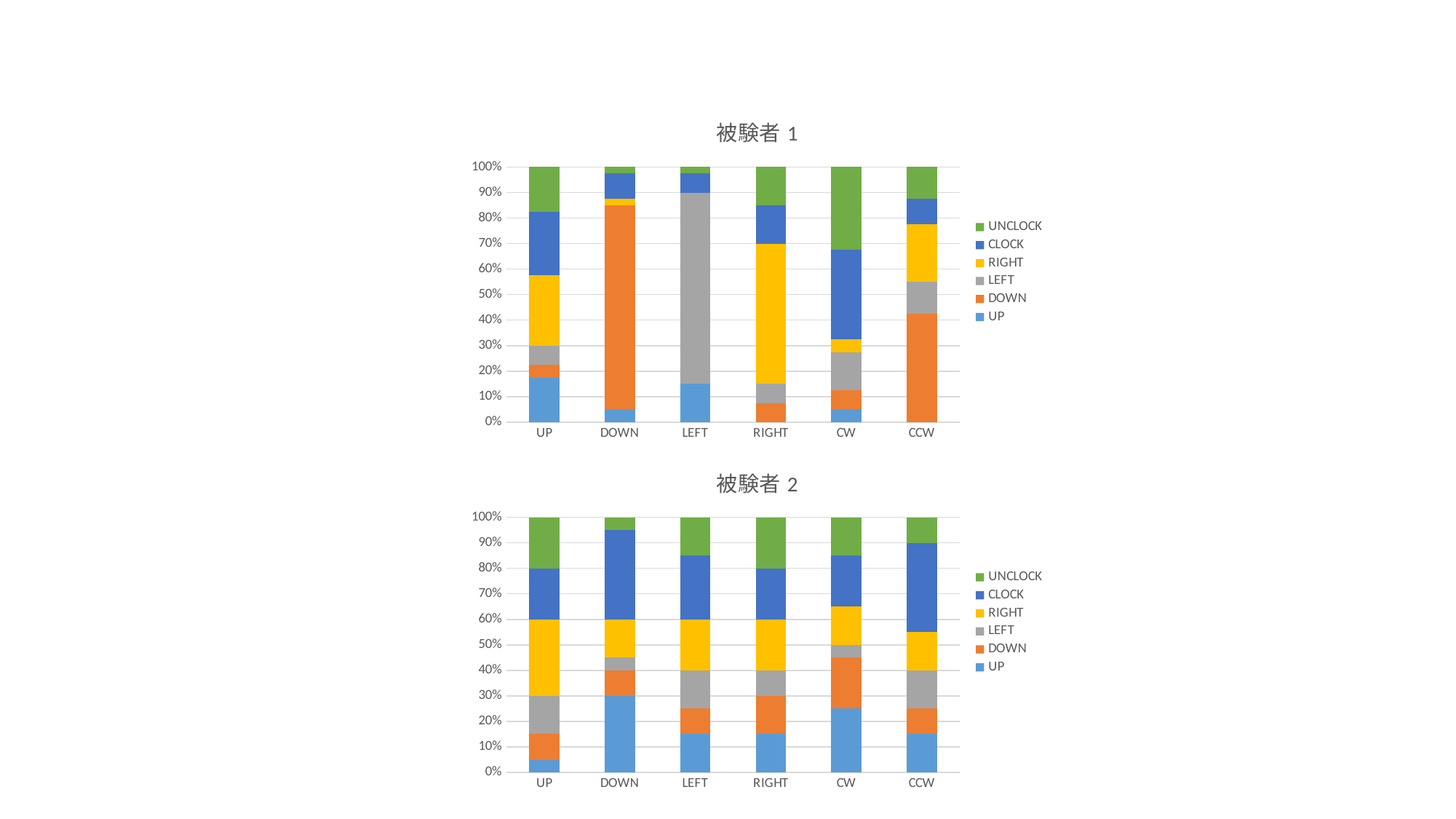

### Chart: 被験者1

| Category | UP | DOWN | LEFT | RIGHT | CLOCK | UNCLOCK |
|---|---|---|---|---|---|---|
| UP | 17.5 | 5.0 | 7.5 | 27.500000000000004 | 25.0 | 17.5 |
| DOWN | 5.0 | 80.0 | 0.0 | 2.5 | 10.0 | 2.5 |
| LEFT | 15.0 | 0.0 | 75.0 | 0.0 | 7.5 | 2.5 |
| RIGHT | 0.0 | 7.5 | 7.5 | 55.00000000000001 | 15.0 | 15.0 |
| CW | 5.0 | 7.5 | 15.0 | 5.0 | 35.0 | 32.5 |
| CCW | 0.0 | 42.5 | 12.5 | 22.5 | 10.0 | 12.5 |

### Chart: 被験者2

| Category | UP | DOWN | LEFT | RIGHT | CLOCK | UNCLOCK |
|---|---|---|---|---|---|---|
| UP | 5.0 | 10.0 | 15.0 | 30.0 | 20.0 | 20.0 |
| DOWN | 30.0 | 10.0 | 5.0 | 15.0 | 35.0 | 5.0 |
| LEFT | 15.0 | 10.0 | 15.0 | 20.0 | 25.0 | 15.0 |
| RIGHT | 15.0 | 15.0 | 10.0 | 20.0 | 20.0 | 20.0 |
| CW | 25.0 | 20.0 | 5.0 | 15.0 | 20.0 | 15.0 |
| CCW | 15.0 | 10.0 | 15.0 | 15.0 | 35.0 | 10.0 |